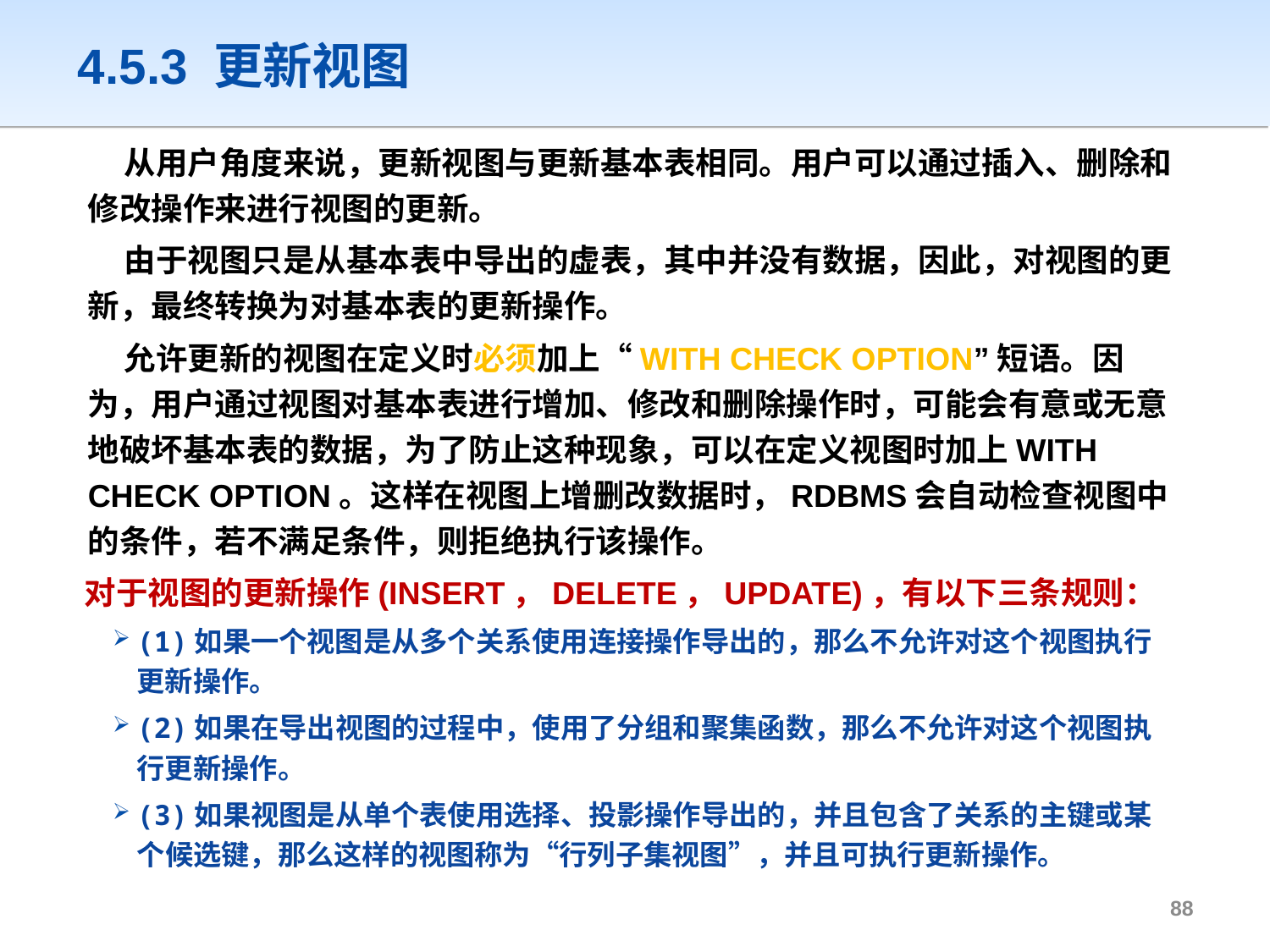

# 4.5.3 更新视图
	    从用户角度来说，更新视图与更新基本表相同。用户可以通过插入、删除和修改操作来进行视图的更新。
	    由于视图只是从基本表中导出的虚表，其中并没有数据，因此，对视图的更新，最终转换为对基本表的更新操作。
	    允许更新的视图在定义时必须加上“WITH CHECK OPTION”短语。因为，用户通过视图对基本表进行增加、修改和删除操作时，可能会有意或无意地破坏基本表的数据，为了防止这种现象，可以在定义视图时加上WITH CHECK OPTION。这样在视图上增删改数据时，RDBMS会自动检查视图中的条件，若不满足条件，则拒绝执行该操作。
  对于视图的更新操作(INSERT，DELETE，UPDATE)，有以下三条规则：
(1)如果一个视图是从多个关系使用连接操作导出的，那么不允许对这个视图执行更新操作。
(2)如果在导出视图的过程中，使用了分组和聚集函数，那么不允许对这个视图执行更新操作。
(3)如果视图是从单个表使用选择、投影操作导出的，并且包含了关系的主键或某个候选键，那么这样的视图称为“行列子集视图”，并且可执行更新操作。

88